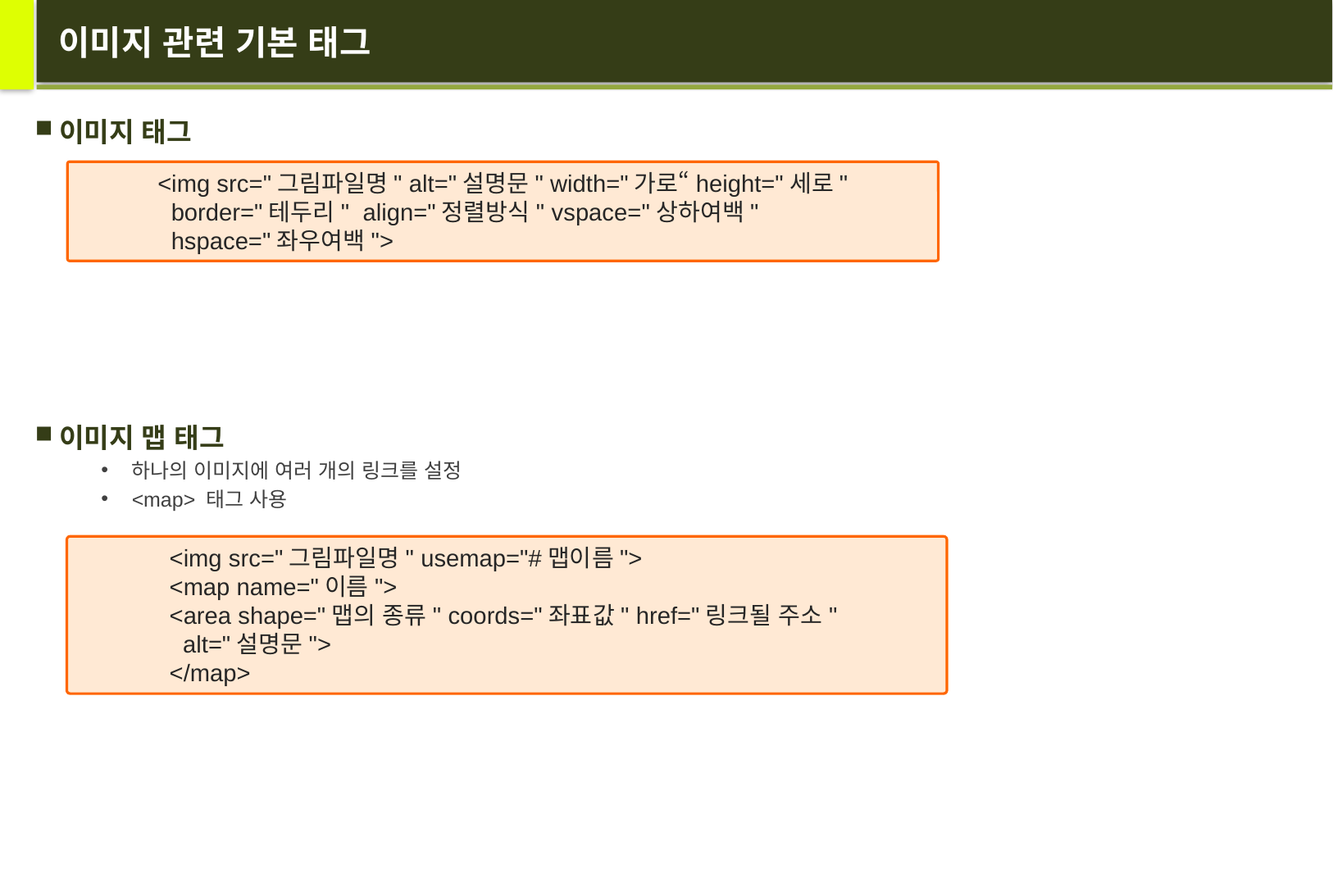

# 이미지 관련 기본 태그
이미지 태그

이미지 맵 태그
하나의 이미지에 여러 개의 링크를 설정
<map> 태그 사용
<img src="그림파일명" alt="설명문" width="가로“height="세로"
  border="테두리"  align="정렬방식" vspace="상하여백"
  hspace="좌우여백">
<img src="그림파일명" usemap="#맵이름">
<map name="이름">
<area shape="맵의 종류" coords="좌표값" href="링크될 주소"
  alt="설명문">
</map>